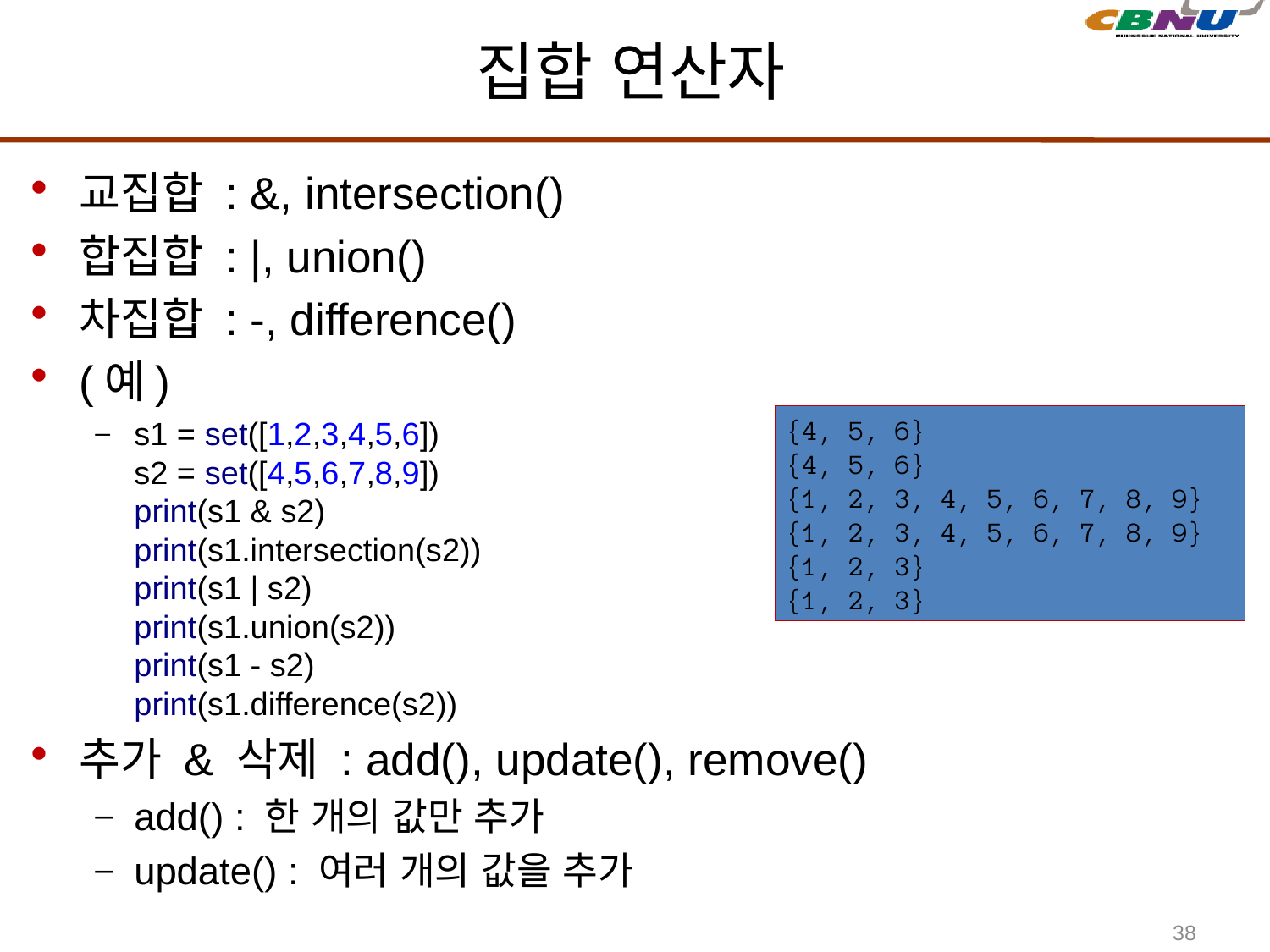

# 집합 연산자
교집합 : &, intersection()
합집합 : |, union()
차집합 : -, difference()
(예)
s1 = set([1,2,3,4,5,6])
s2 = set([4,5,6,7,8,9])
print(s1 & s2)
print(s1.intersection(s2))
print(s1 | s2)
print(s1.union(s2))
print(s1 - s2)
print(s1.difference(s2))
추가 & 삭제 : add(), update(), remove()
add() : 한 개의 값만 추가
update() : 여러 개의 값을 추가

{4, 5, 6}
{4, 5, 6}
{1, 2, 3, 4, 5, 6, 7, 8, 9}
{1, 2, 3, 4, 5, 6, 7, 8, 9}
{1, 2, 3}
{1, 2, 3}
38